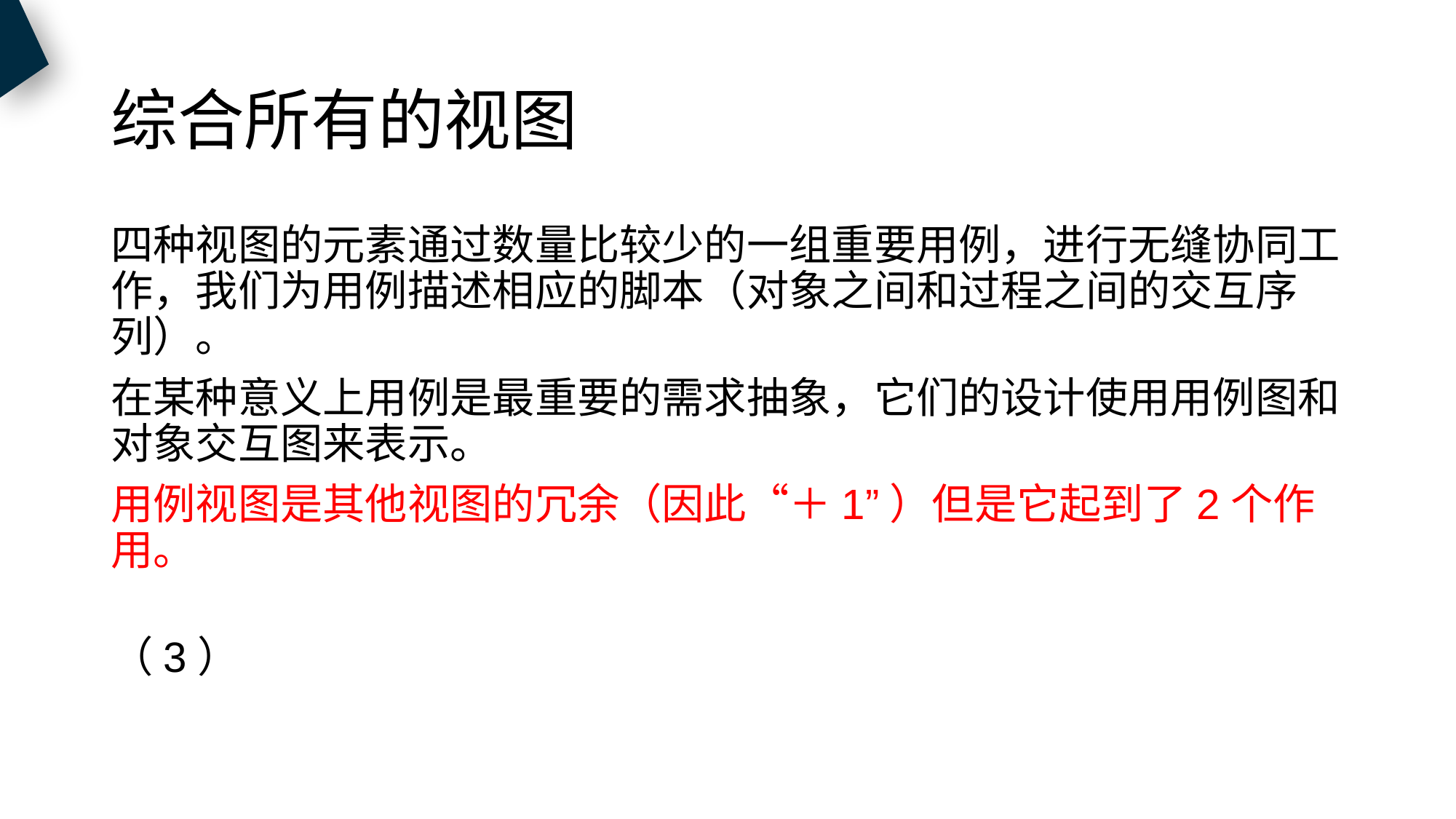

# 综合所有的视图
四种视图的元素通过数量比较少的一组重要用例，进行无缝协同工作，我们为用例描述相应的脚本（对象之间和过程之间的交互序列）。
在某种意义上用例是最重要的需求抽象，它们的设计使用用例图和对象交互图来表示。
用例视图是其他视图的冗余（因此“＋1”）但是它起到了2个作用。
										   （3）